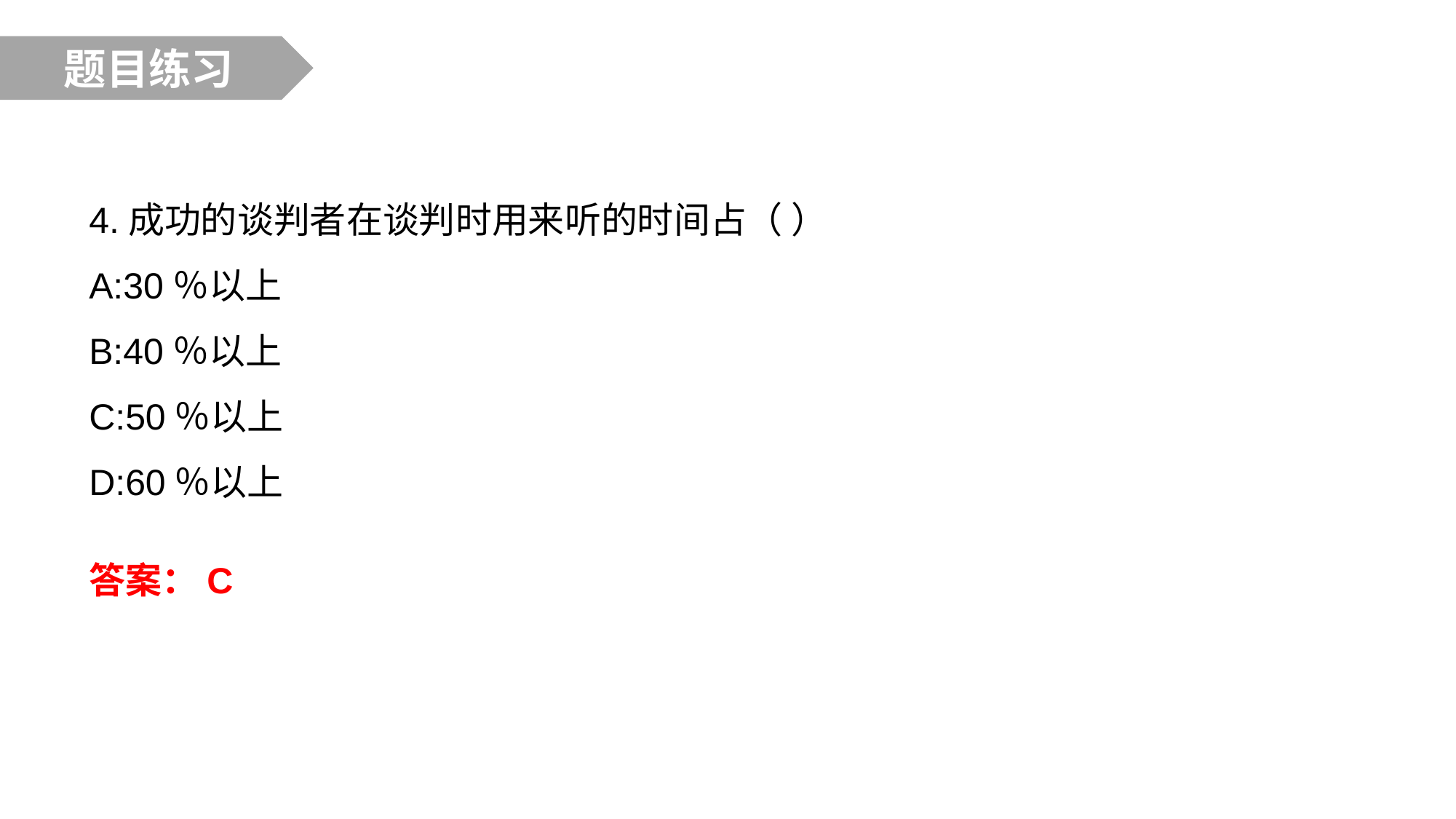

题目练习
4.成功的谈判者在谈判时用来听的时间占（ ）
A:30％以上
B:40％以上
C:50％以上
D:60％以上
答案：C